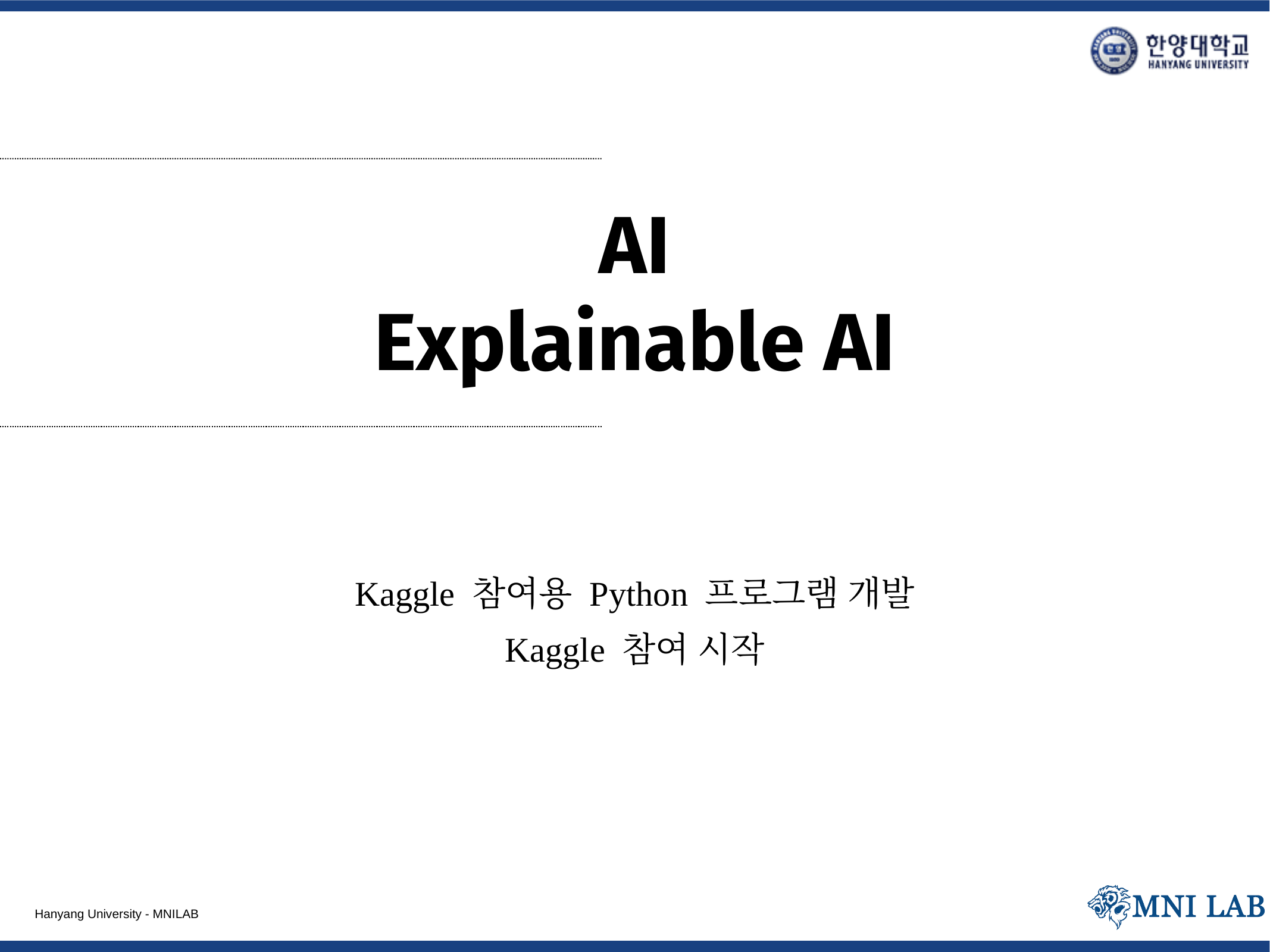

# AI Explainable AI
Kaggle 참여용 Python 프로그램 개발
Kaggle 참여 시작